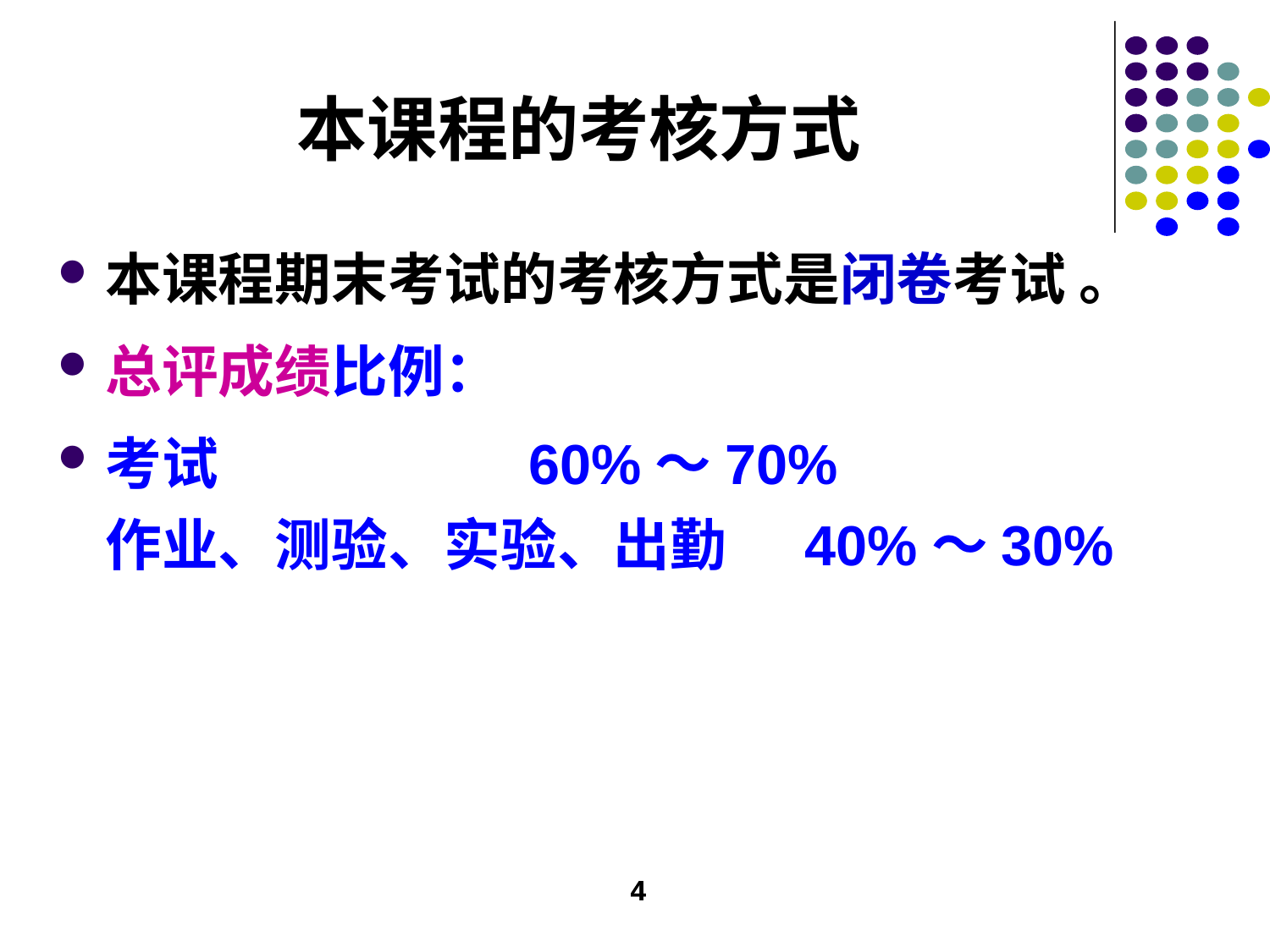

本课程的考核方式
本课程期末考试的考核方式是闭卷考试 。
总评成绩比例：
考试                       60%～70%
作业、测验、实验、出勤     40%～30%

4
4